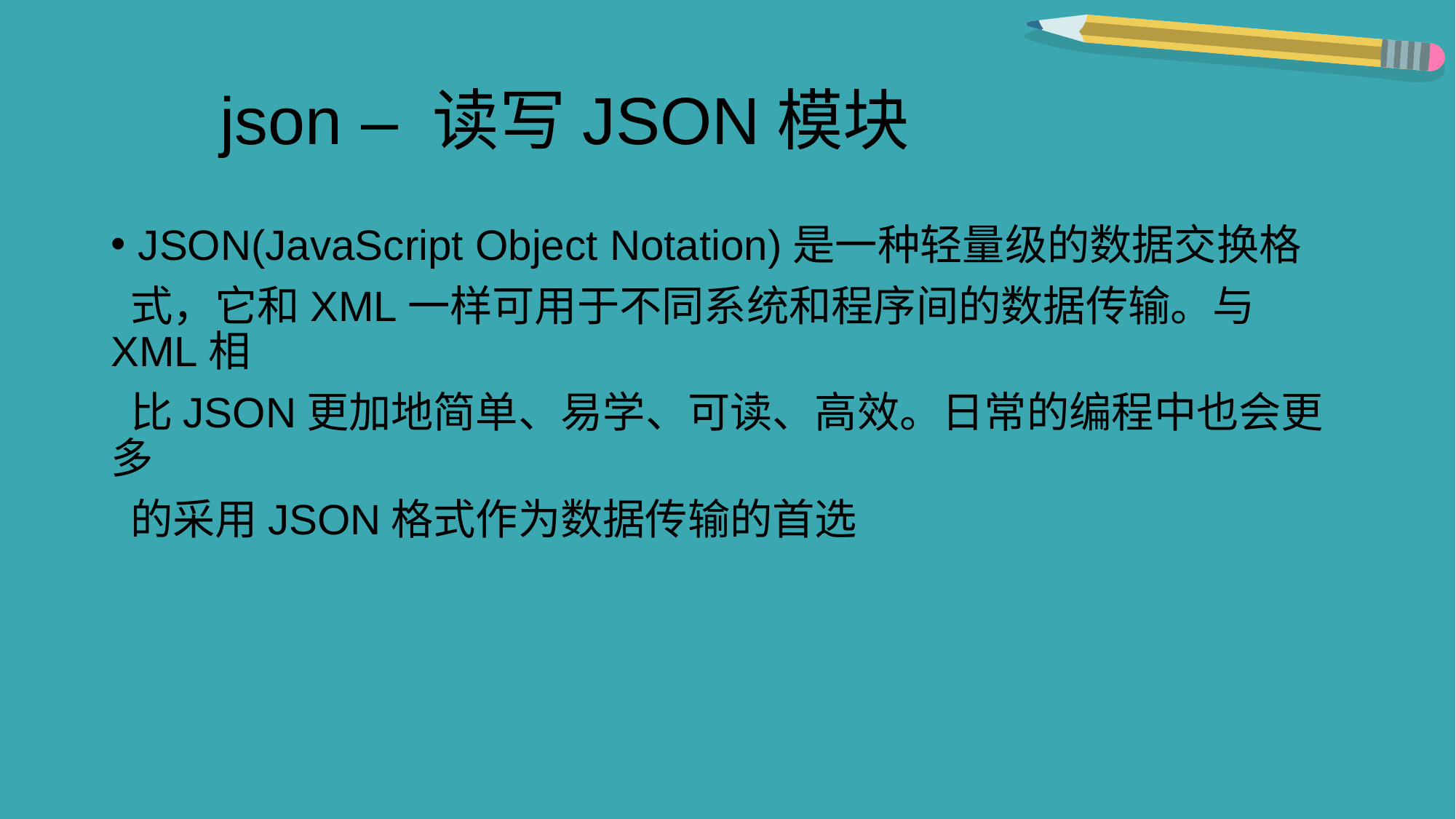

# json – 读写JSON模块
JSON(JavaScript Object Notation)是一种轻量级的数据交换格
 式，它和XML一样可用于不同系统和程序间的数据传输。与XML相
 比JSON更加地简单、易学、可读、高效。日常的编程中也会更多
 的采用JSON格式作为数据传输的首选